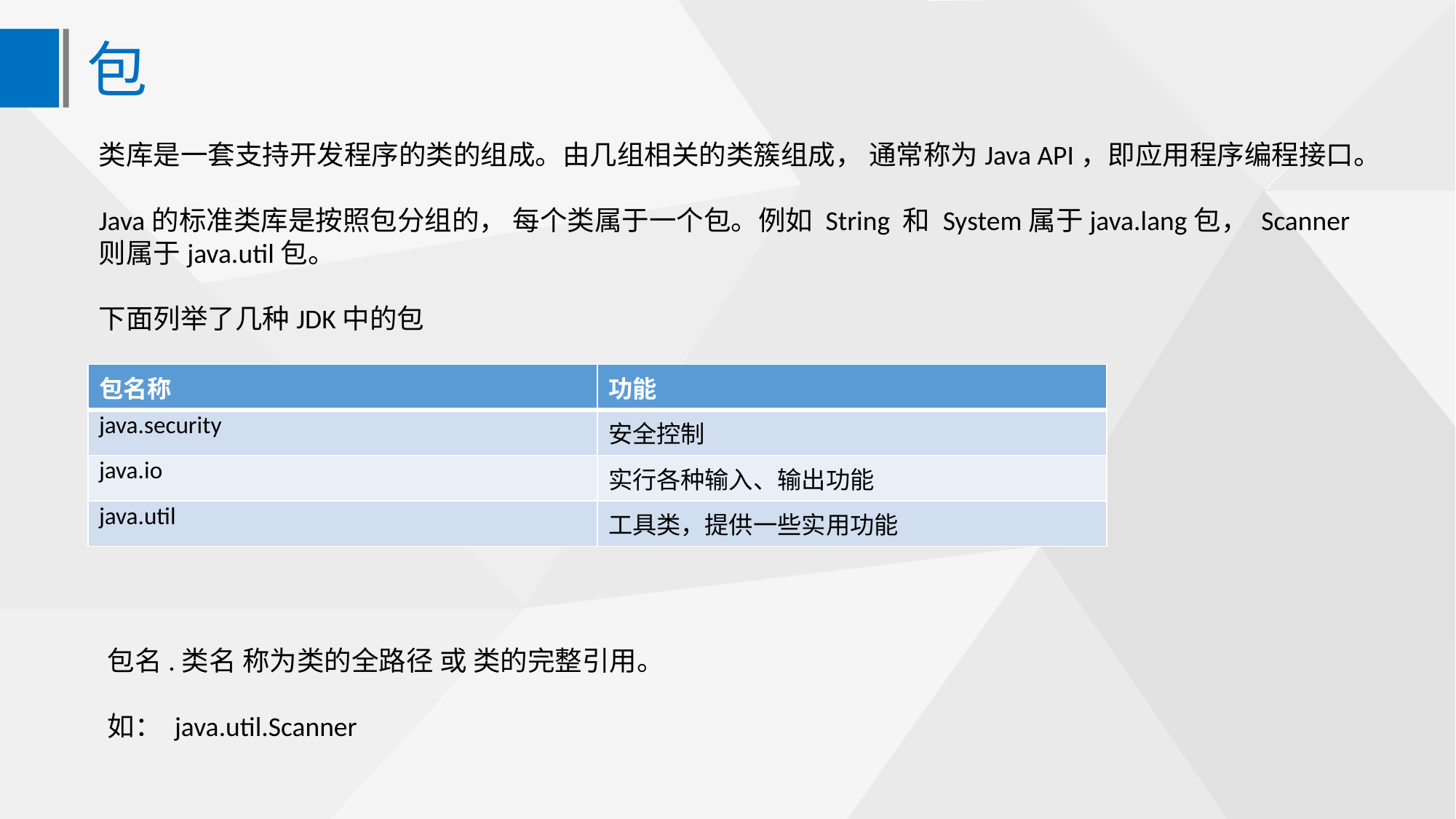

包

类库是一套支持开发程序的类的组成。由几组相关的类簇组成， 通常称为Java API，即应用程序编程接口。

Java的标准类库是按照包分组的， 每个类属于一个包。例如 String 和 System属于java.lang包， Scanner则属于java.util包。

下面列举了几种JDK中的包
| 包名称 | 功能 |
| --- | --- |
| java.security | 安全控制 |
| java.io | 实行各种输入、输出功能 |
| java.util | 工具类，提供一些实用功能 |
包名.类名 称为类的全路径 或 类的完整引用。

如： java.util.Scanner